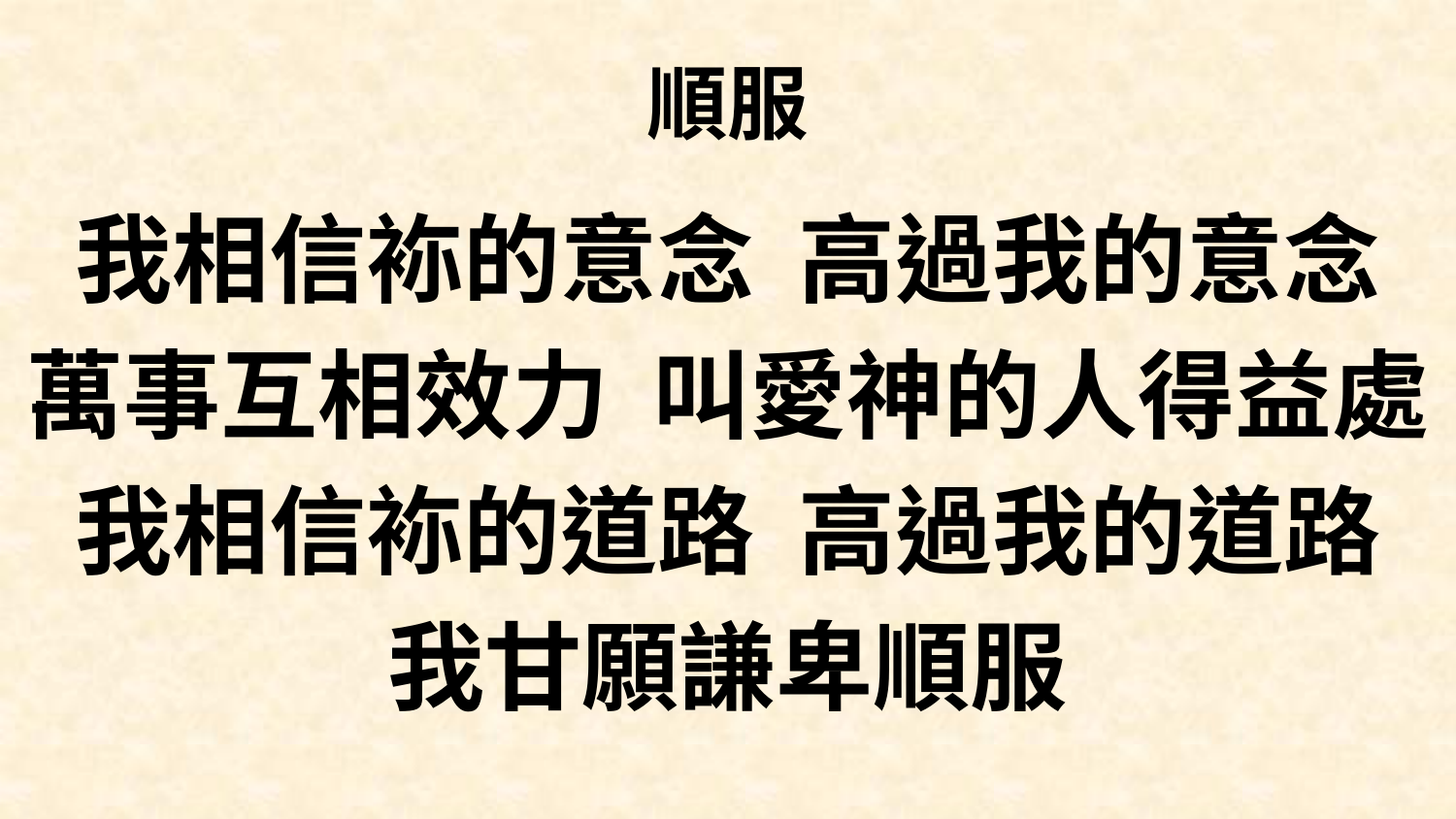

# 順服
我相信袮的意念  高過我的意念
萬事互相效力  叫愛神的人得益處
我相信袮的道路  高過我的道路
我甘願謙卑順服